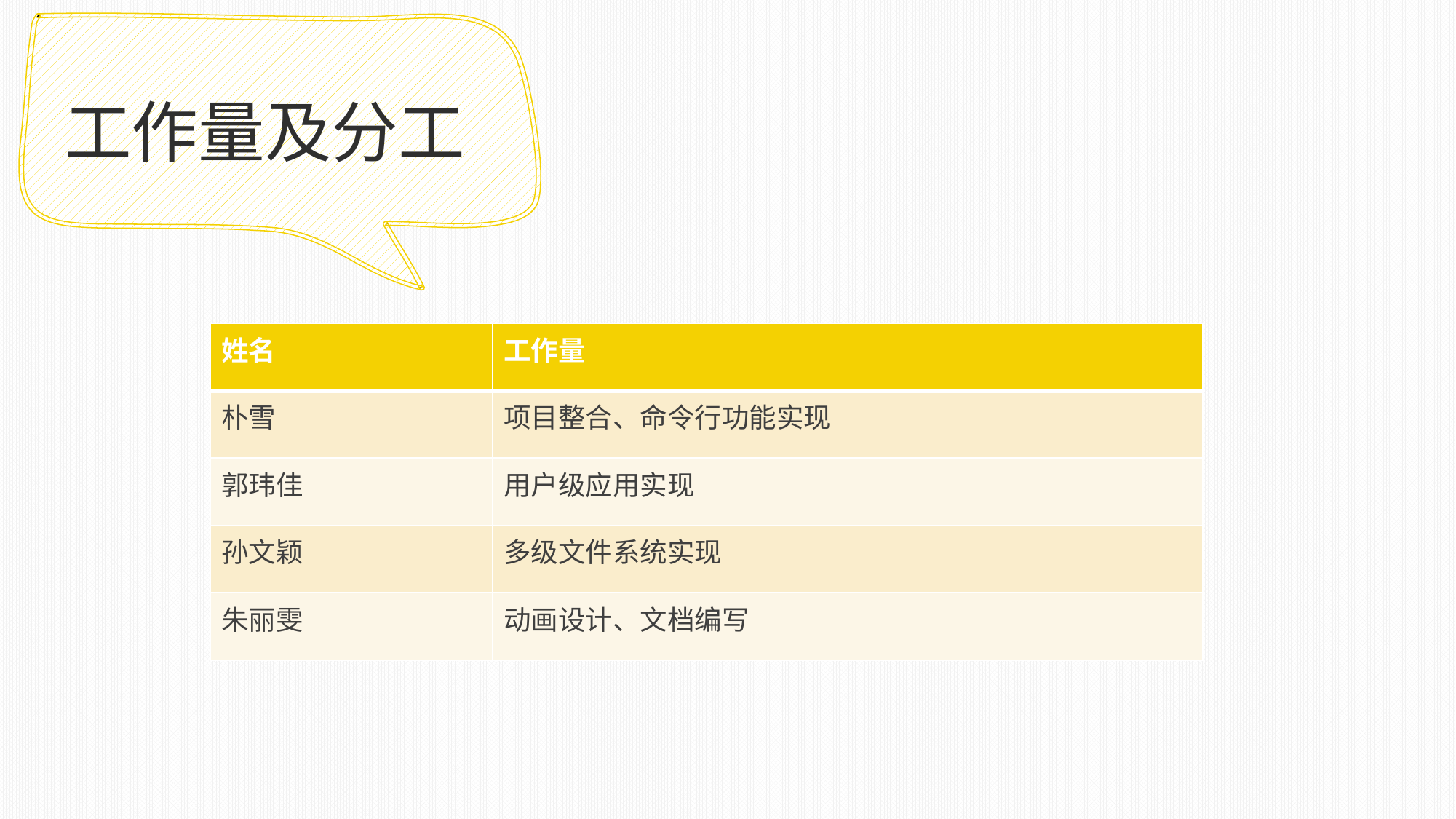

工作量及分工
| 姓名 | 工作量 |
| --- | --- |
| 朴雪 | 项目整合、命令行功能实现 |
| 郭玮佳 | 用户级应用实现 |
| 孙文颖 | 多级文件系统实现 |
| 朱丽雯 | 动画设计、文档编写 |